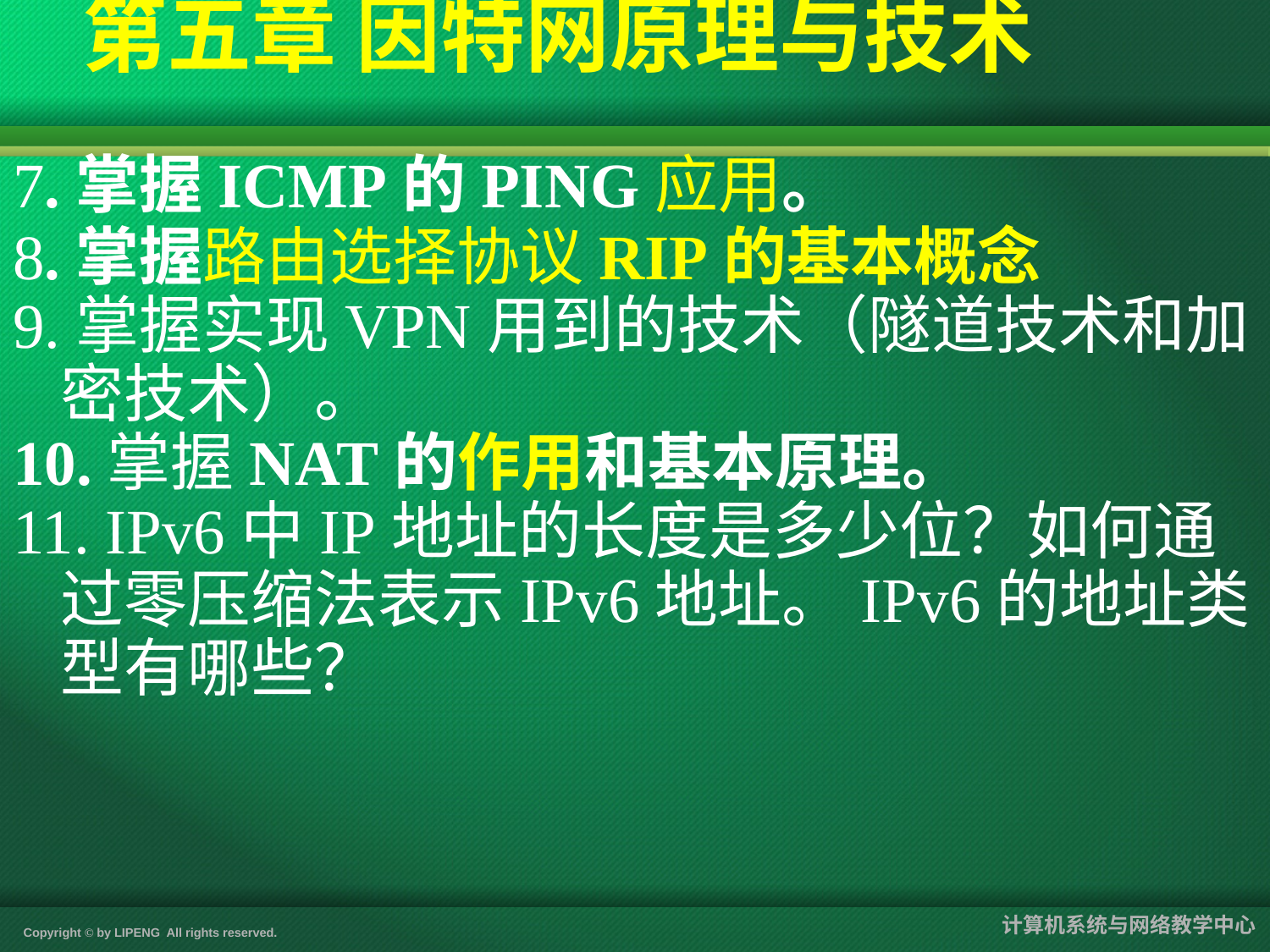

#
第五章 因特网原理与技术
7.掌握ICMP的PING应用。
8.掌握路由选择协议RIP的基本概念
9.掌握实现VPN用到的技术（隧道技术和加密技术）。
10.掌握NAT的作用和基本原理。
11. IPv6中IP地址的长度是多少位？如何通过零压缩法表示IPv6地址。IPv6的地址类型有哪些？